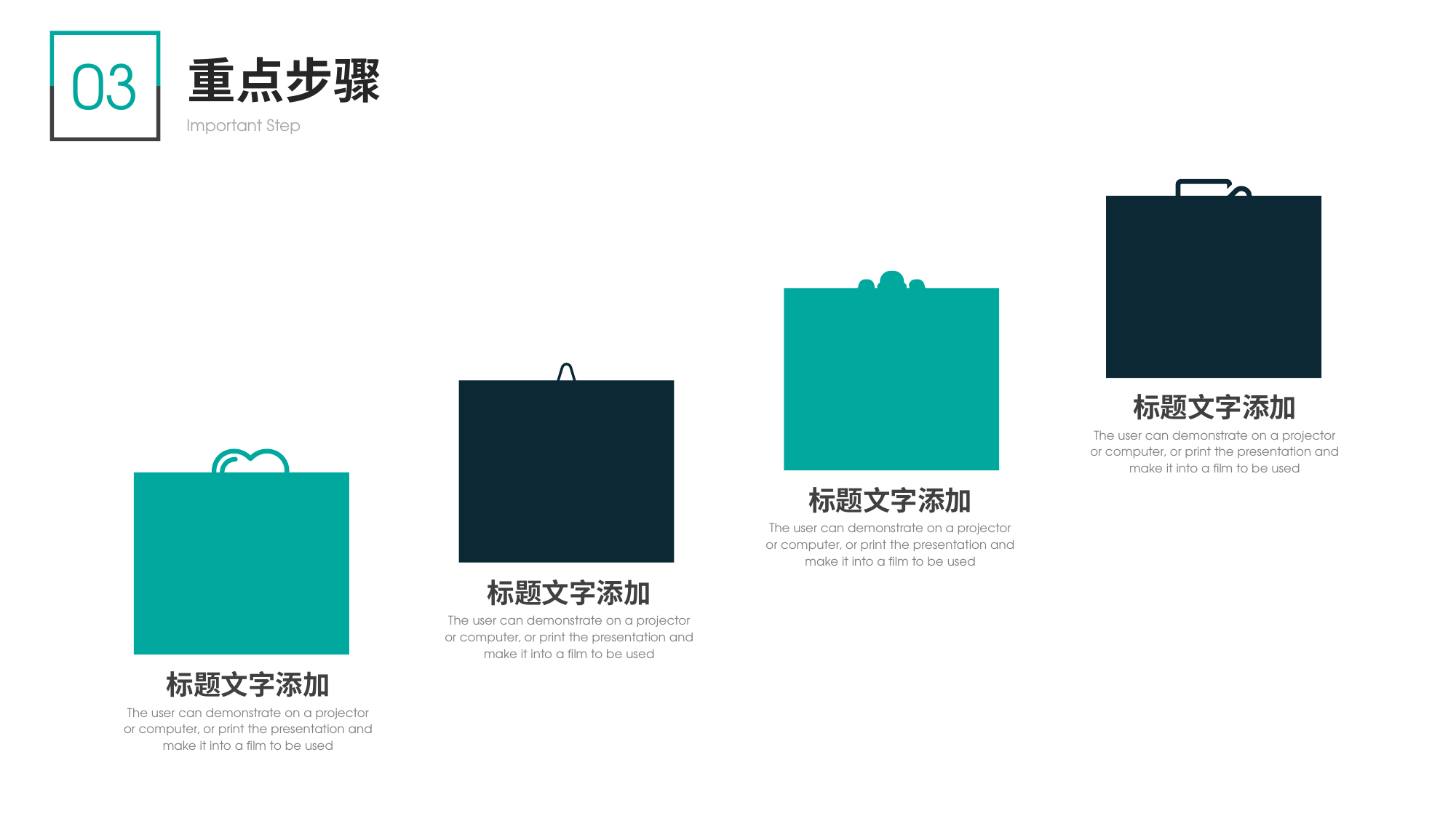

03
重点步骤
Important Step

2018

2017

2016
标题文字添加
The user can demonstrate on a projector or computer, or print the presentation and make it into a film to be used

2015
标题文字添加
The user can demonstrate on a projector or computer, or print the presentation and make it into a film to be used
标题文字添加
The user can demonstrate on a projector or computer, or print the presentation and make it into a film to be used
标题文字添加
The user can demonstrate on a projector or computer, or print the presentation and make it into a film to be used